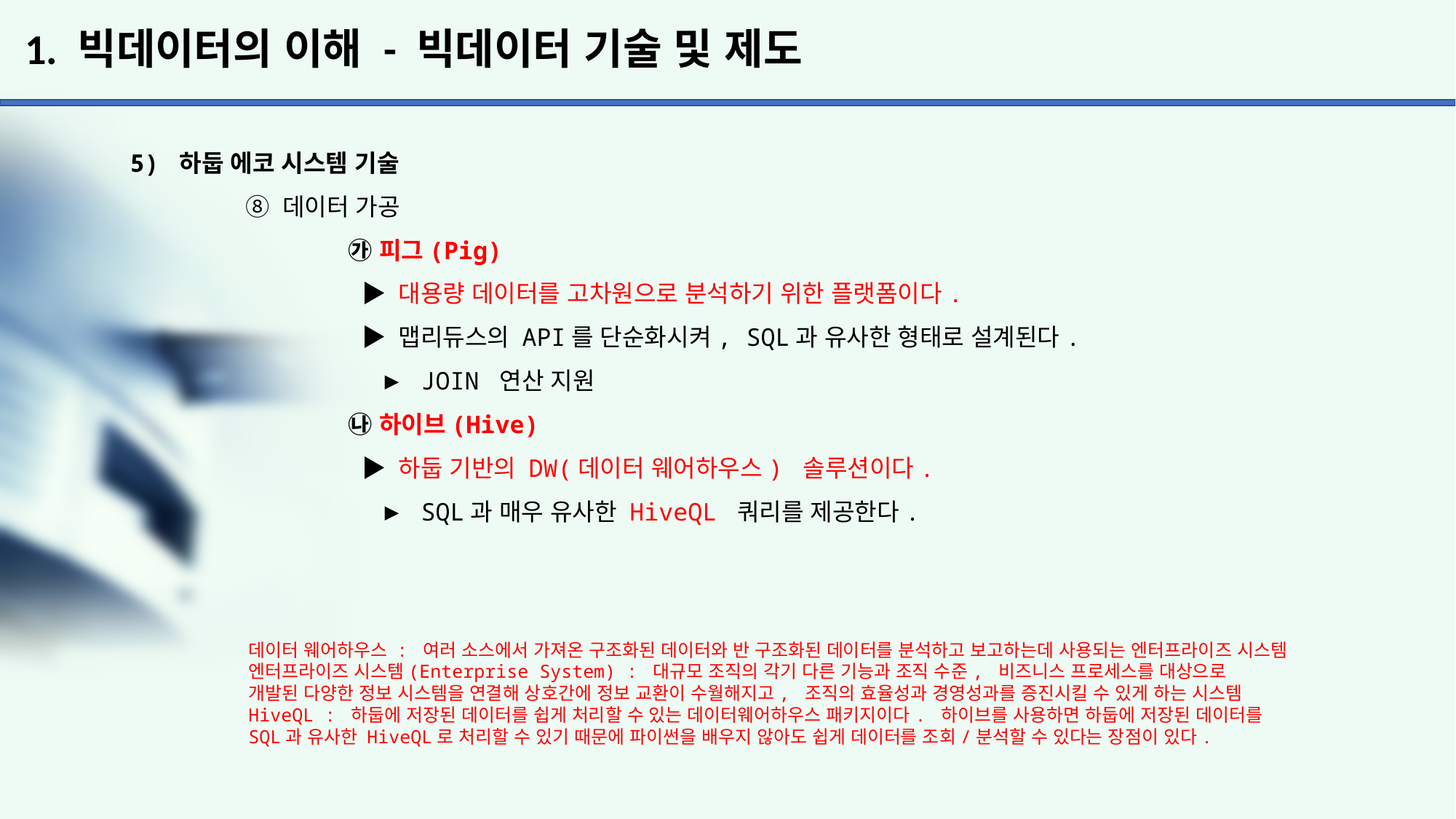

# 1. 빅데이터의 이해 - 빅데이터 기술 및 제도
5) 하둡 에코 시스템 기술
	 ⑧ 데이터 가공
		㉮ 피그(Pig)
		  ▶ 대용량 데이터를 고차원으로 분석하기 위한 플랫폼이다.
		  ▶ 맵리듀스의 API를 단순화시켜, SQL과 유사한 형태로 설계된다.
		  ▶ JOIN 연산 지원
		㉯ 하이브(Hive)
		  ▶ 하둡 기반의 DW(데이터 웨어하우스) 솔루션이다.
		  ▶ SQL과 매우 유사한 HiveQL 쿼리를 제공한다.
데이터 웨어하우스 : 여러 소스에서 가져온 구조화된 데이터와 반 구조화된 데이터를 분석하고 보고하는데 사용되는 엔터프라이즈 시스템
엔터프라이즈 시스템(Enterprise System) : 대규모 조직의 각기 다른 기능과 조직 수준, 비즈니스 프로세스를 대상으로
개발된 다양한 정보 시스템을 연결해 상호간에 정보 교환이 수월해지고, 조직의 효율성과 경영성과를 증진시킬 수 있게 하는 시스템
HiveQL : 하둡에 저장된 데이터를 쉽게 처리할 수 있는 데이터웨어하우스 패키지이다. 하이브를 사용하면 하둡에 저장된 데이터를 SQL과 유사한 HiveQL로 처리할 수 있기 때문에 파이썬을 배우지 않아도 쉽게 데이터를 조회/분석할 수 있다는 장점이 있다.